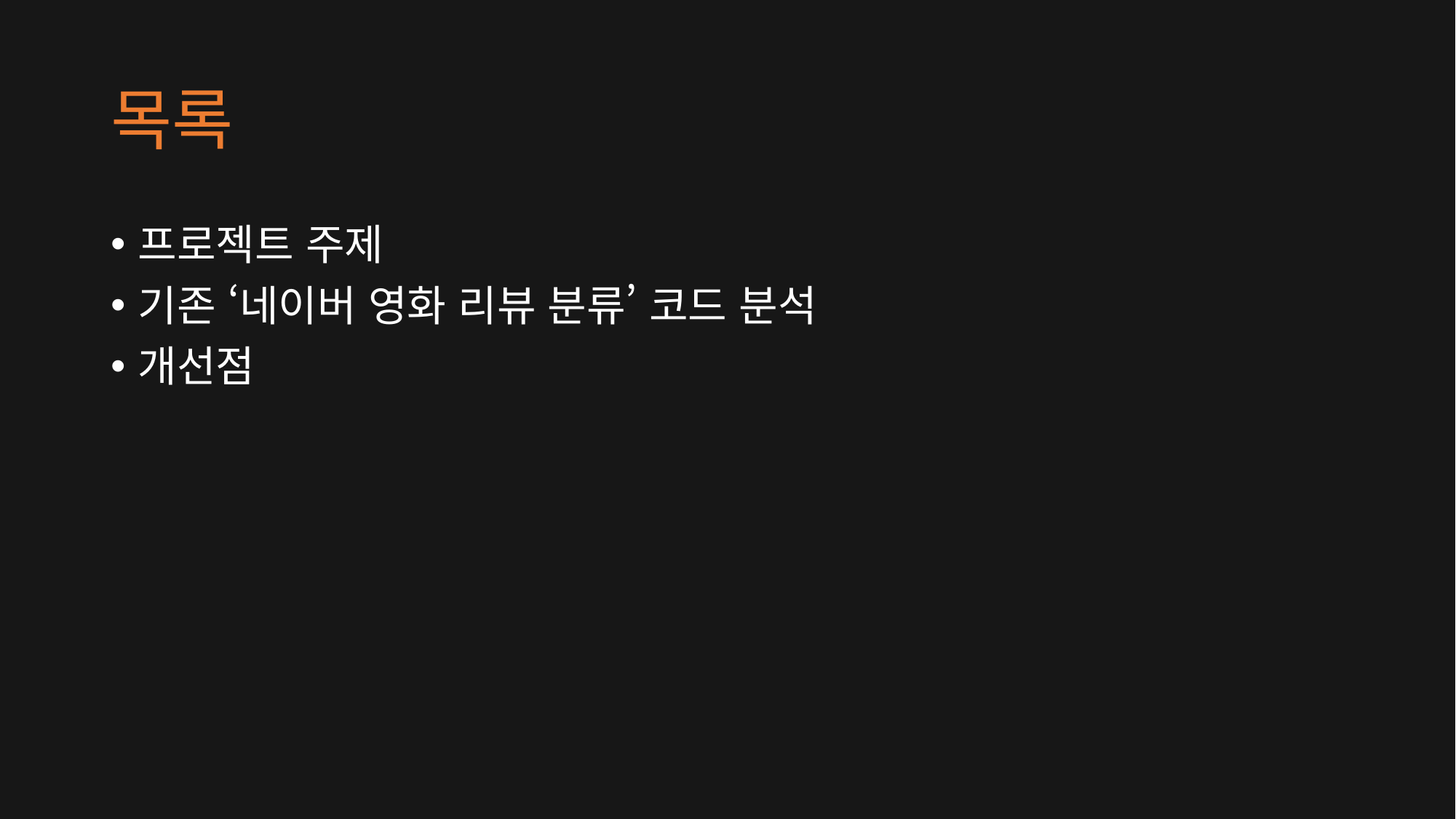

# 목록
프로젝트 주제
기존 ‘네이버 영화 리뷰 분류’ 코드 분석
개선점